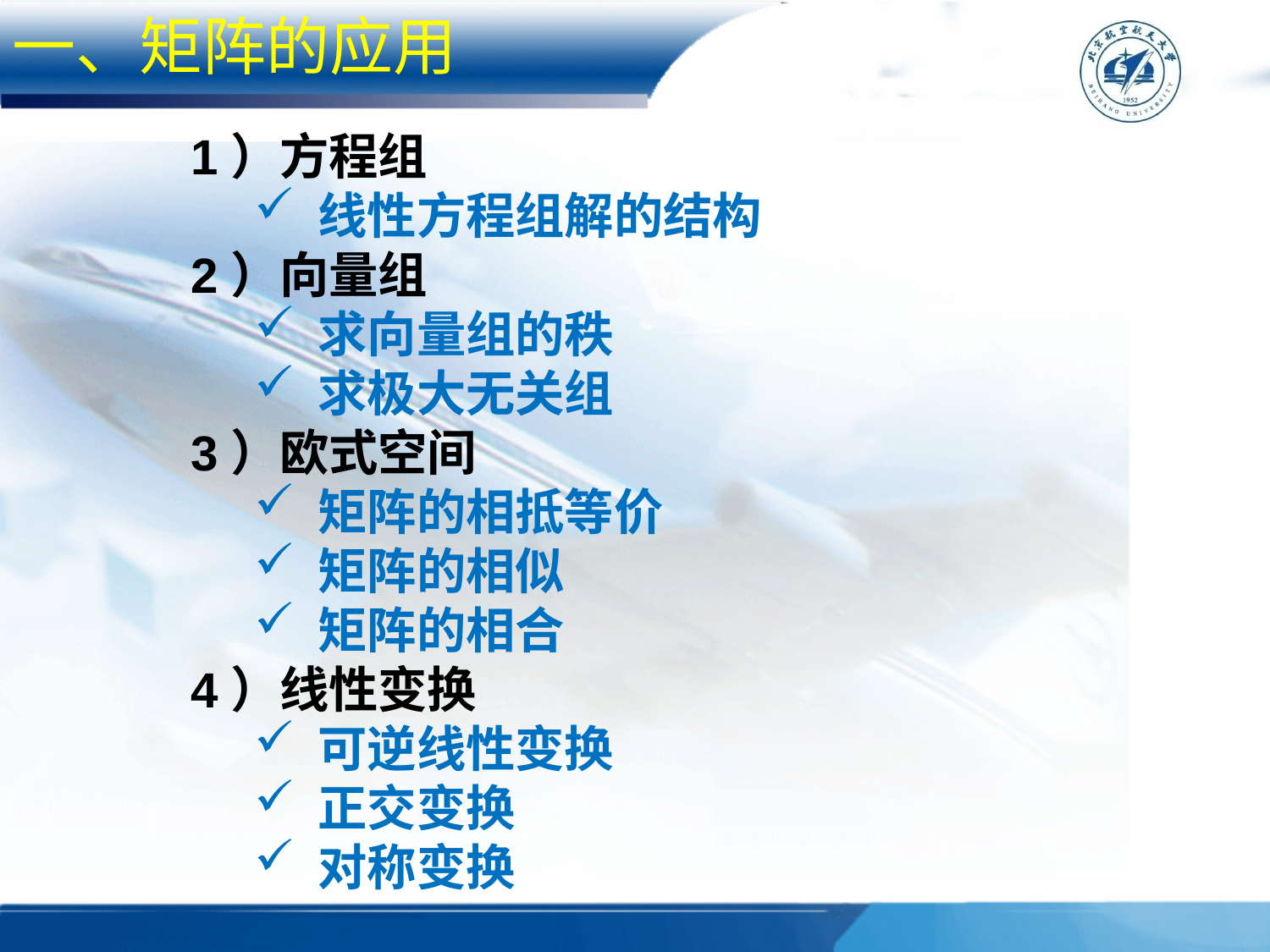

一、矩阵的应用
1）方程组
线性方程组解的结构
2）向量组
求向量组的秩
求极大无关组
3）欧式空间
矩阵的相抵等价
矩阵的相似
矩阵的相合
4）线性变换
可逆线性变换
正交变换
对称变换